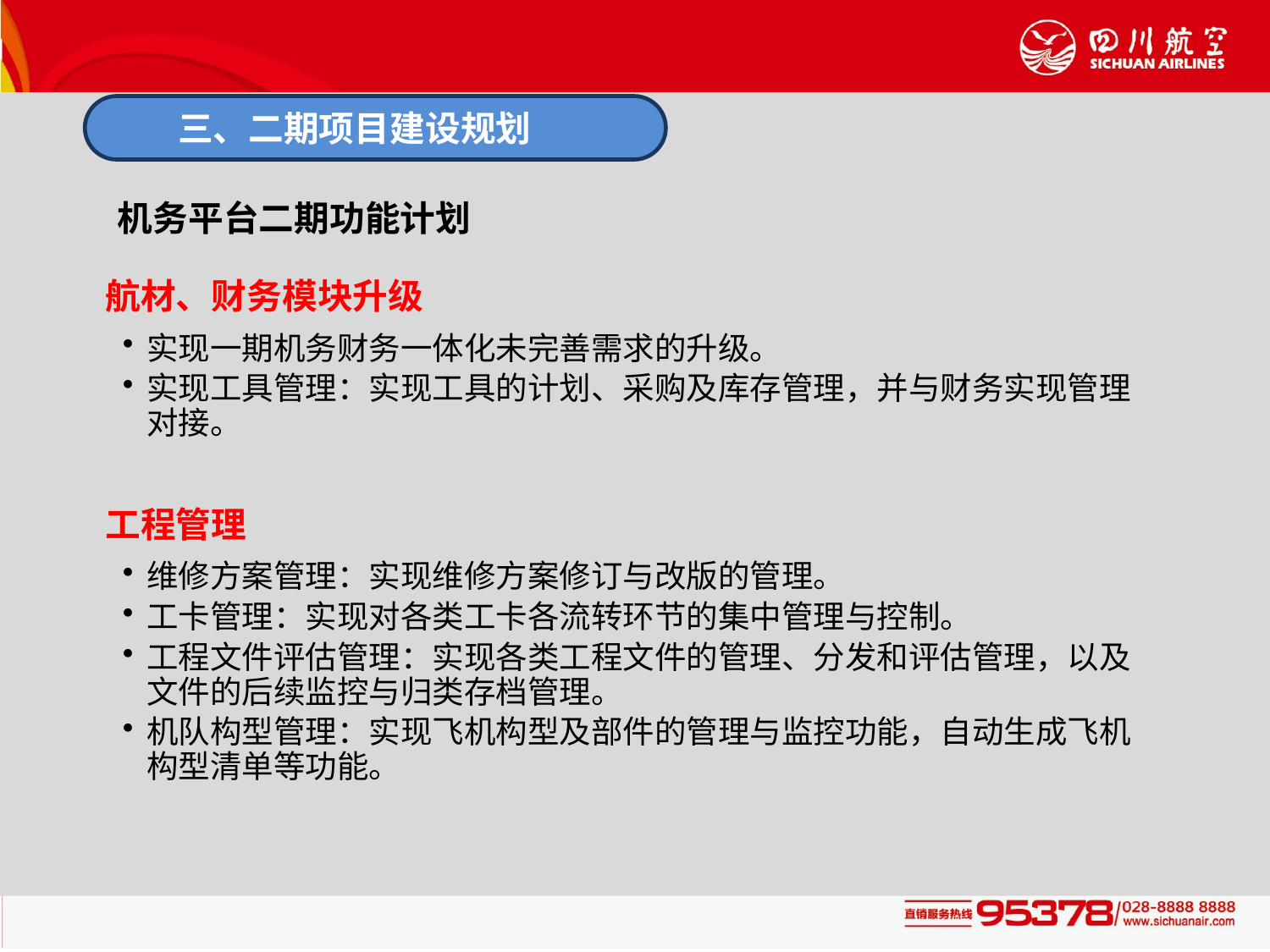

三、二期项目建设规划
机务平台二期功能计划
航材、财务模块升级
实现一期机务财务一体化未完善需求的升级。
实现工具管理：实现工具的计划、采购及库存管理，并与财务实现管理对接。

工程管理
维修方案管理：实现维修方案修订与改版的管理。
工卡管理：实现对各类工卡各流转环节的集中管理与控制。
工程文件评估管理：实现各类工程文件的管理、分发和评估管理，以及文件的后续监控与归类存档管理。
机队构型管理：实现飞机构型及部件的管理与监控功能，自动生成飞机构型清单等功能。